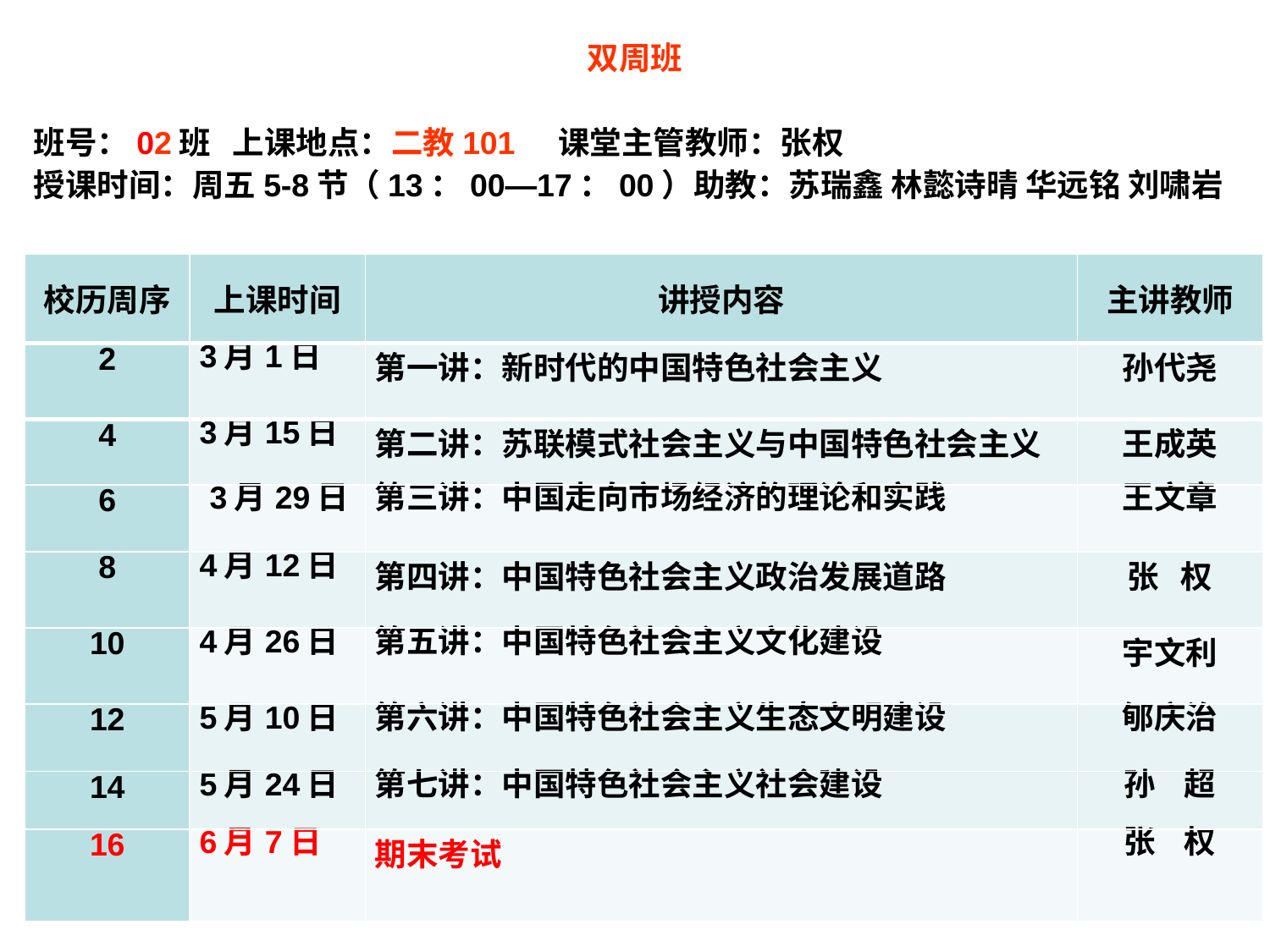

双周班

班号：02班   上课地点：二教101    课堂主管教师：张权
授课时间：周五5-8节（13：00—17：00）助教：苏瑞鑫 林懿诗晴 华远铭 刘啸岩
| 校历周序 | 上课时间 | 讲授内容 | 主讲教师 |
| --- | --- | --- | --- |
| 2 | 3月1日 | 第一讲：新时代的中国特色社会主义 | 孙代尧 |
| 4 | 3月15日 | 第二讲：苏联模式社会主义与中国特色社会主义 | 王成英 |
| 6 | 3月29日 | 第三讲：中国走向市场经济的理论和实践 | 王文章 |
| 8 | 4月12日 | 第四讲：中国特色社会主义政治发展道路 | 张 权 |
| 10 | 4月26日 | 第五讲：中国特色社会主义文化建设 | 宇文利 |
| 12 | 5月10日 | 第六讲：中国特色社会主义生态文明建设 | 郇庆治 |
| 14 | 5月24日 | 第七讲：中国特色社会主义社会建设 | 孙 超 |
| 16 | 6月7日 | 期末考试 | 张 权 |